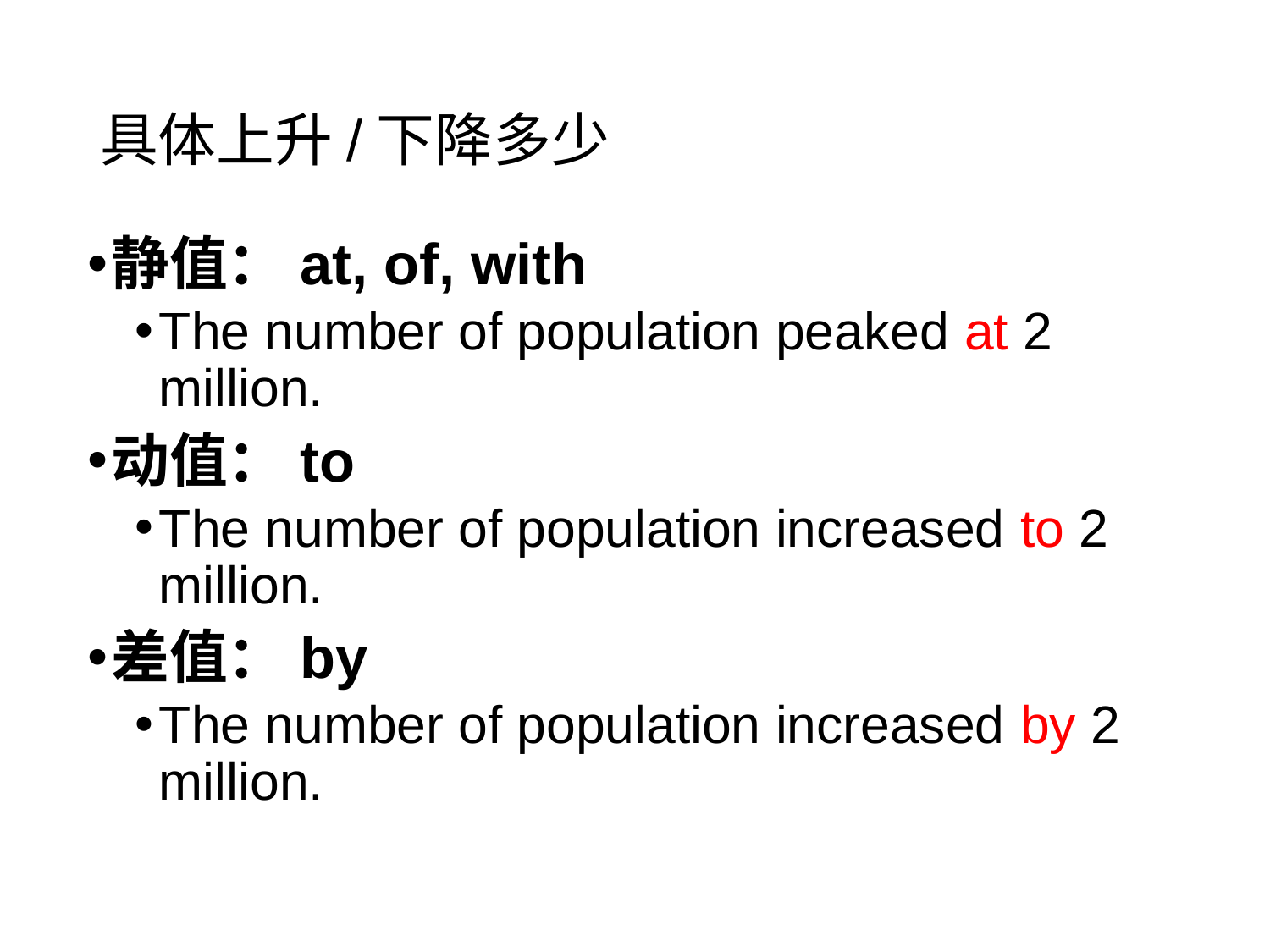

# 具体上升/下降多少
静值：at, of, with
The number of population peaked at 2 million.
动值：to
The number of population increased to 2 million.
差值：by
The number of population increased by 2 million.